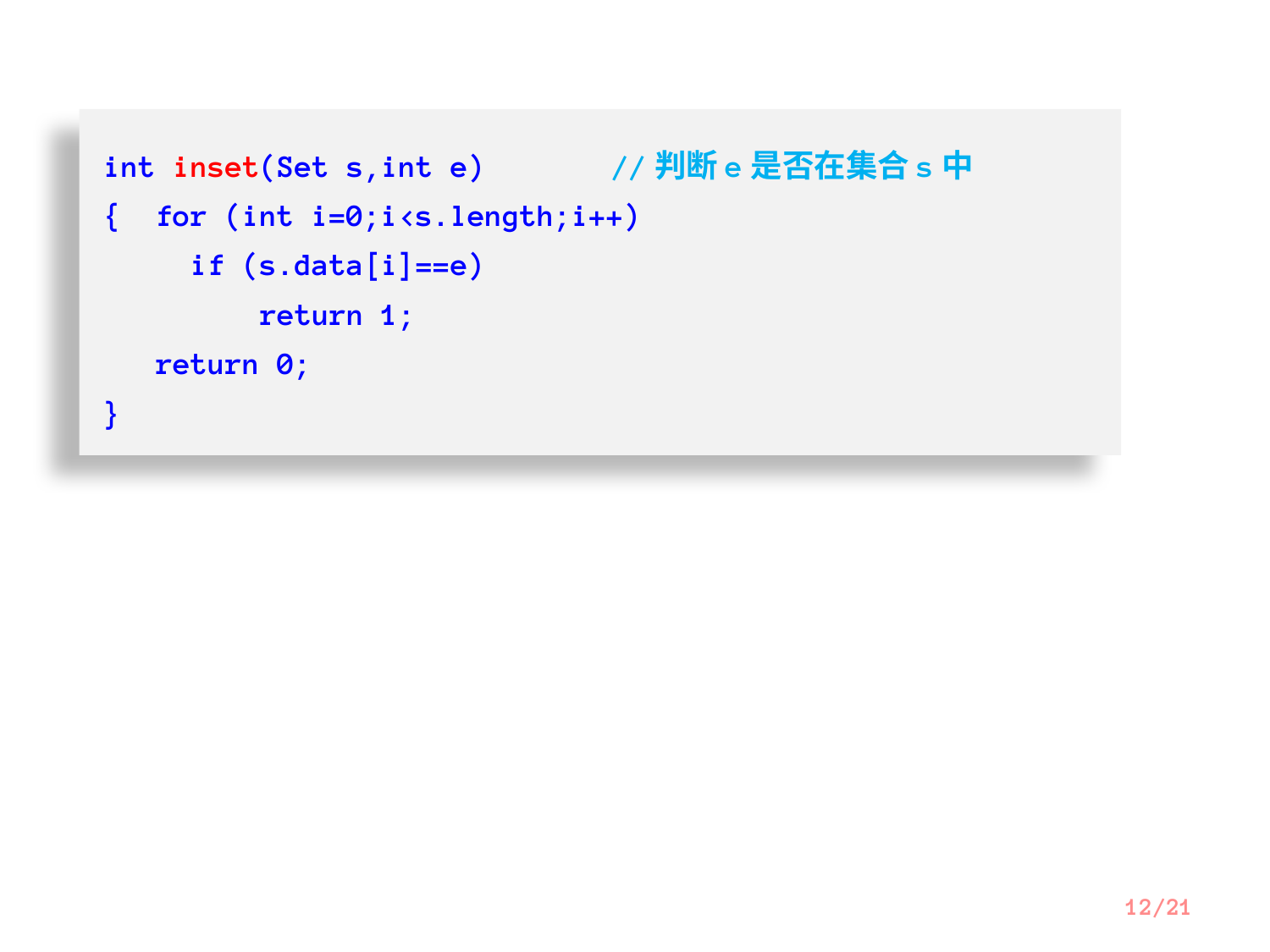

int inset(Set s,int e)	//判断e是否在集合s中
{  for (int i=0;i<s.length;i++)
     if (s.data[i]==e)
         return 1;
   return 0;
}
12/21